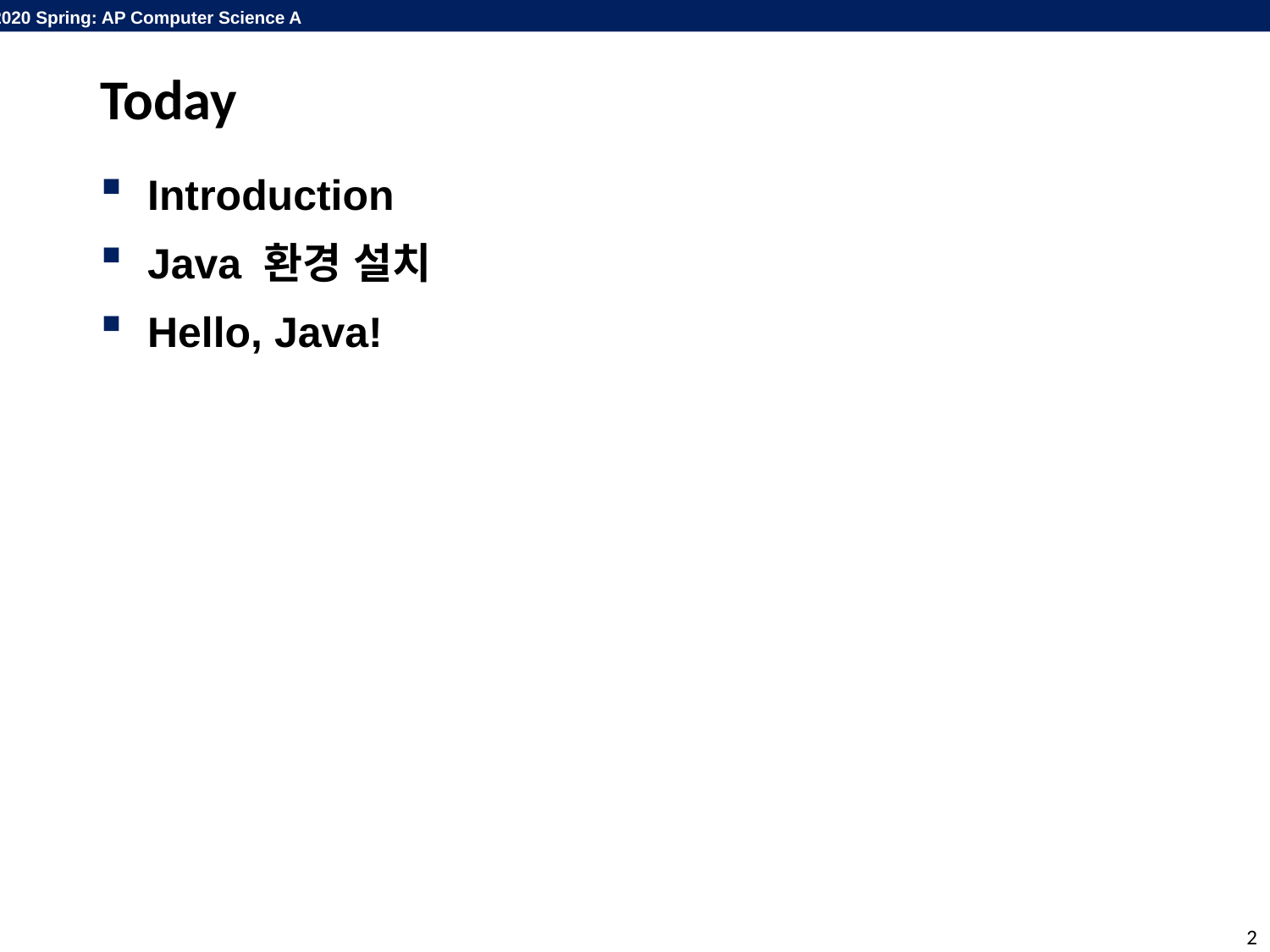

# Today
Introduction
Java 환경 설치
Hello, Java!
2